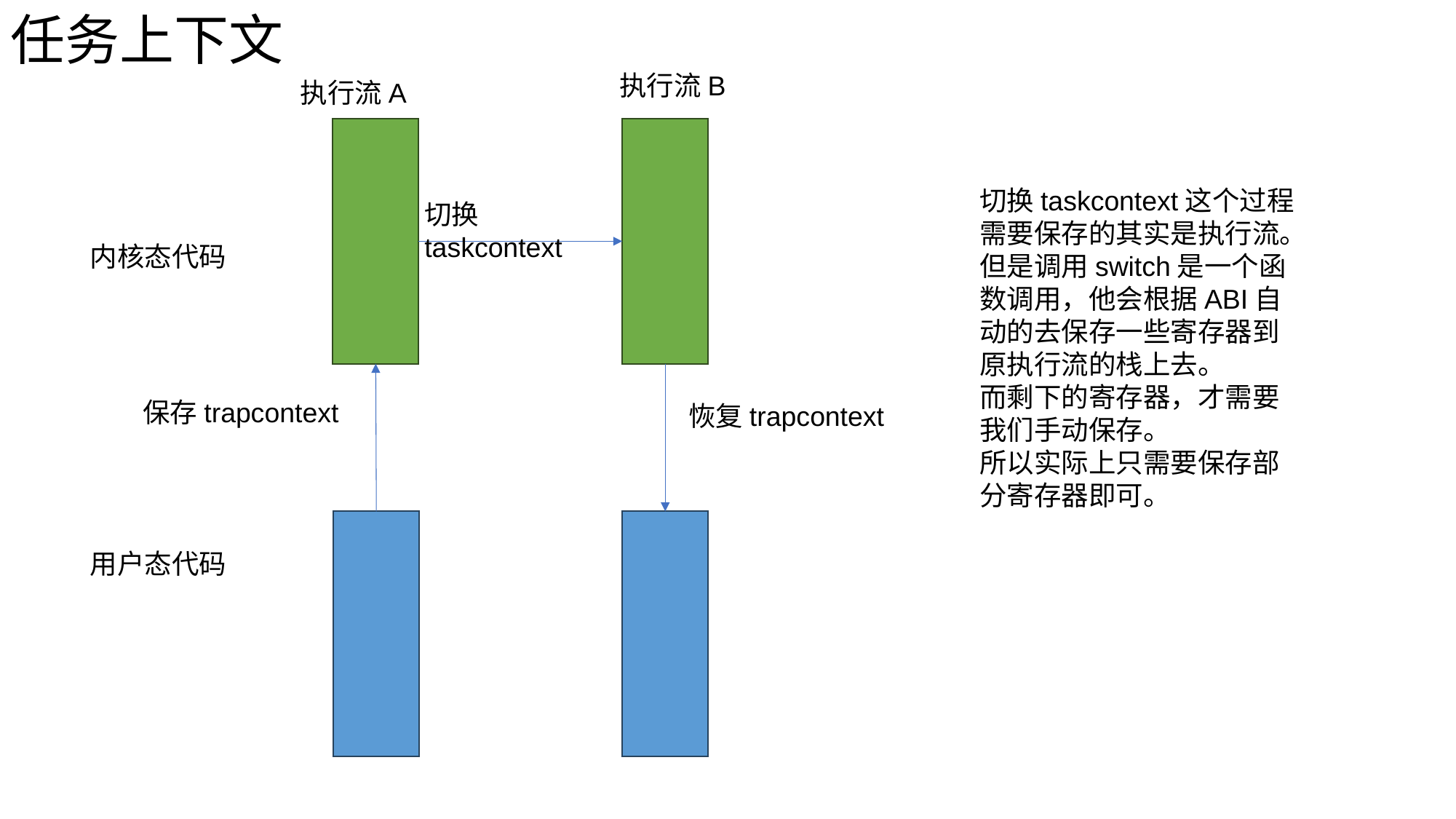

任务上下文
执行流B
执行流A

切换taskcontext这个过程需要保存的其实是执行流。
但是调用switch是一个函数调用，他会根据ABI自动的去保存一些寄存器到原执行流的栈上去。
而剩下的寄存器，才需要我们手动保存。
所以实际上只需要保存部分寄存器即可。
切换taskcontext
内核态代码
保存trapcontext
恢复trapcontext

用户态代码